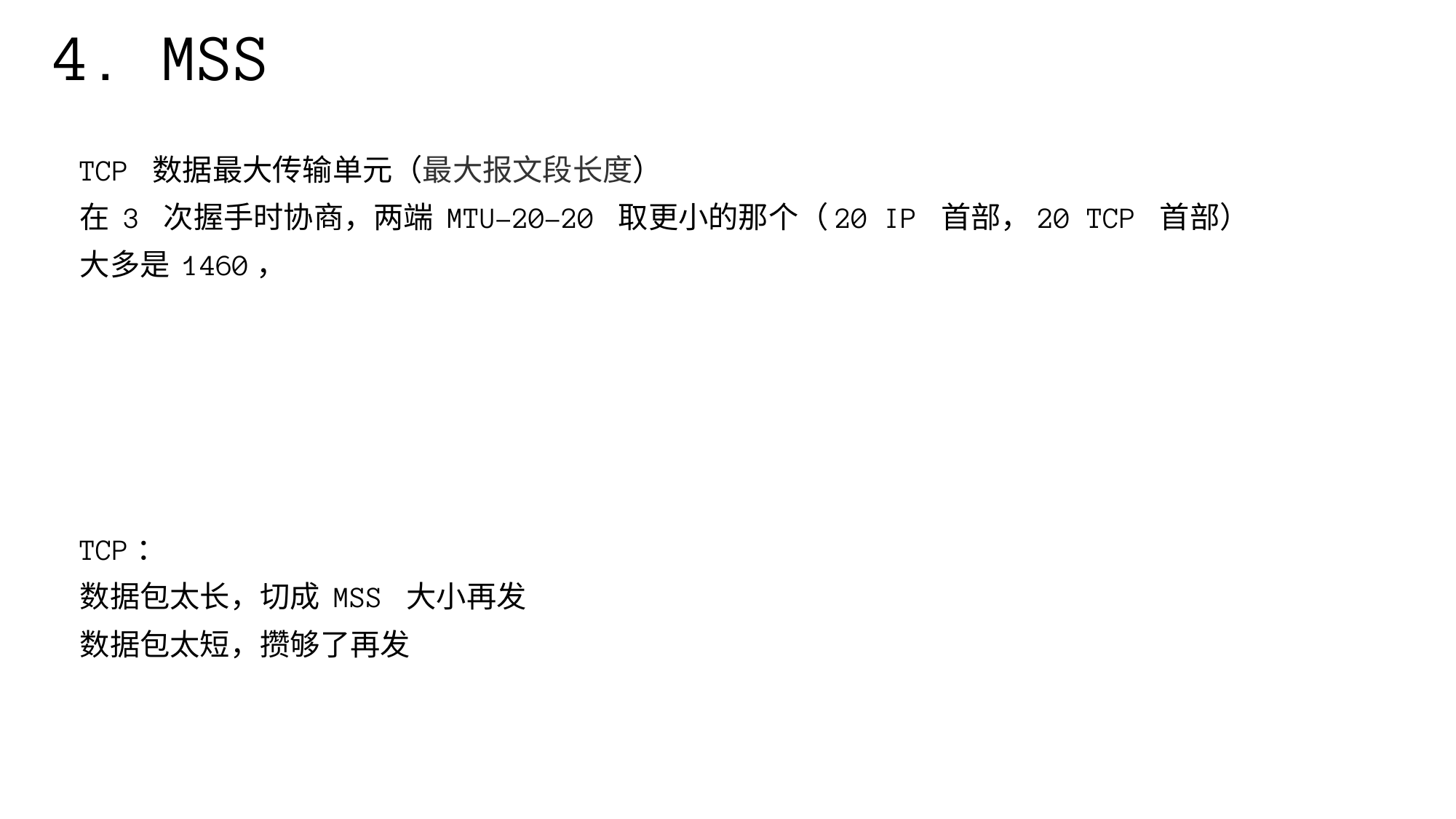

# 4. MSS
TCP 数据最大传输单元（最大报文段长度）
在 3 次握手时协商，两端 MTU-20-20 取更小的那个（20 IP 首部，20 TCP 首部）
大多是 1460，

TCP：
数据包太长，切成 MSS 大小再发
数据包太短，攒够了再发